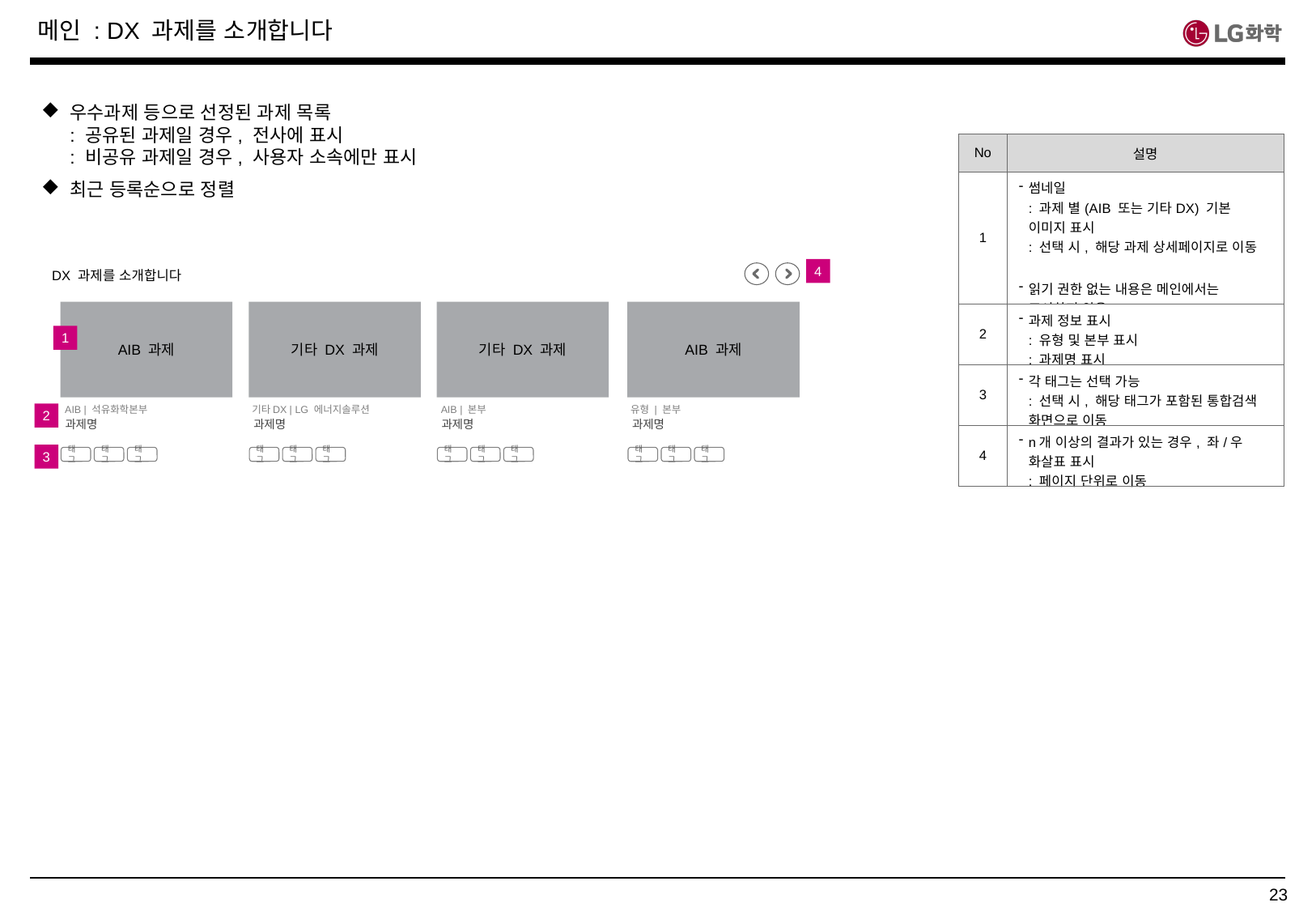

메인 : DX 과제를 소개합니다
우수과제 등으로 선정된 과제 목록
: 공유된 과제일 경우, 전사에 표시
: 비공유 과제일 경우, 사용자 소속에만 표시
최근 등록순으로 정렬

| No | 설명 |
| --- | --- |
| 1 | 썸네일 : 과제 별(AIB 또는 기타DX) 기본 이미지 표시 : 선택 시, 해당 과제 상세페이지로 이동 읽기 권한 없는 내용은 메인에서는 표시하지 않음 |
| 2 | 과제 정보 표시 : 유형 및 본부 표시 : 과제명 표시 |
| 3 | 각 태그는 선택 가능 : 선택 시, 해당 태그가 포함된 통합검색 화면으로 이동 |
| 4 | n개 이상의 결과가 있는 경우, 좌/우 화살표 표시 : 페이지 단위로 이동 |
4
DX 과제를 소개합니다

AIB 과제
AIB | 석유화학본부
과제명
태그
태그
태그
기타 DX 과제
기타DX | LG 에너지솔루션
과제명
태그
태그
태그
기타 DX 과제
AIB | 본부
과제명
태그
태그
태그
AIB 과제
유형 | 본부
과제명
태그
태그
태그
1
2
3